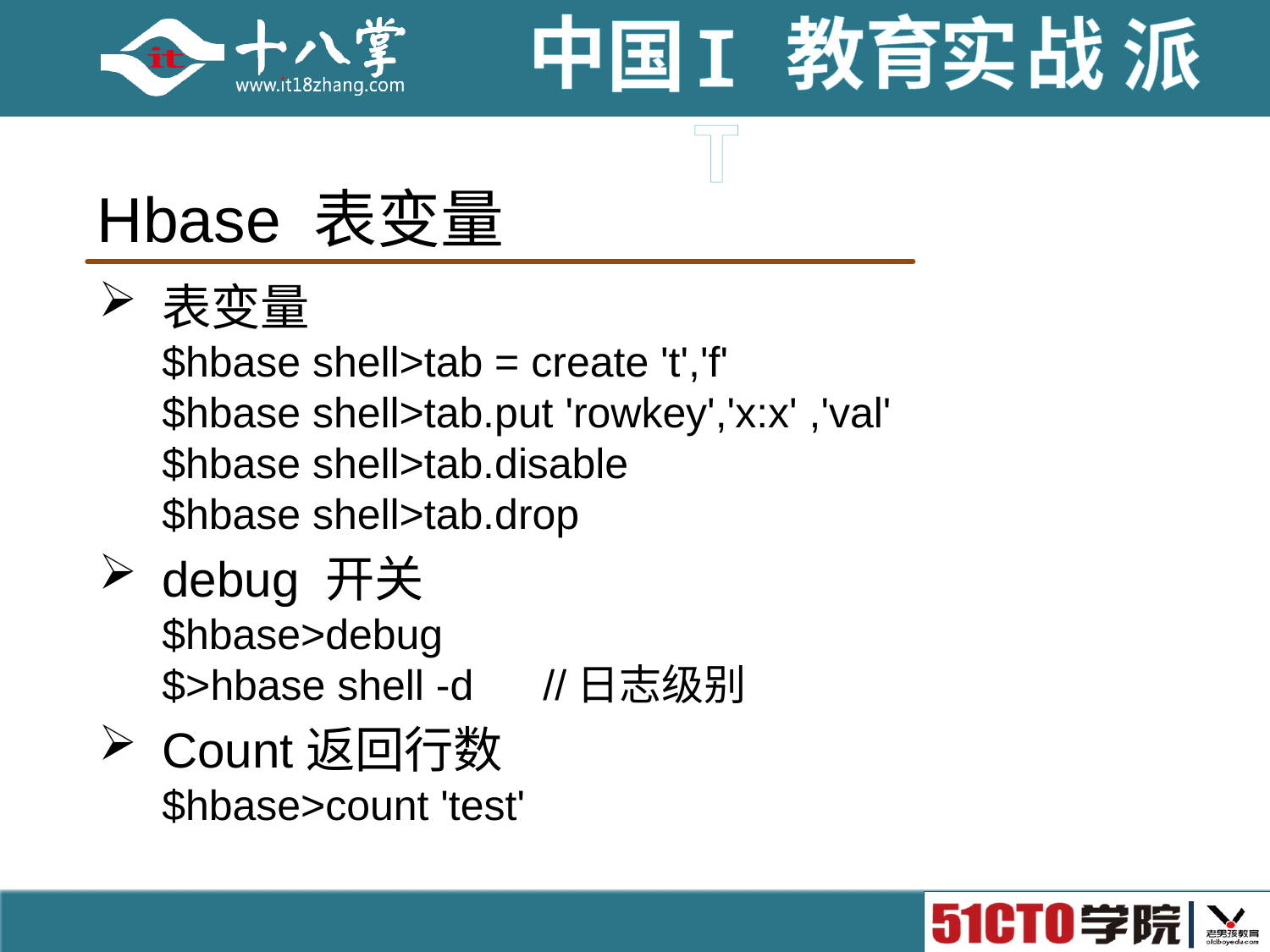

# Hbase 表变量
表变量
$hbase shell>tab = create 't','f'
$hbase shell>tab.put 'rowkey','x:x' ,'val'
$hbase shell>tab.disable
$hbase shell>tab.drop
debug 开关
$hbase>debug
$>hbase shell -d	//日志级别
Count返回行数
$hbase>count 'test'